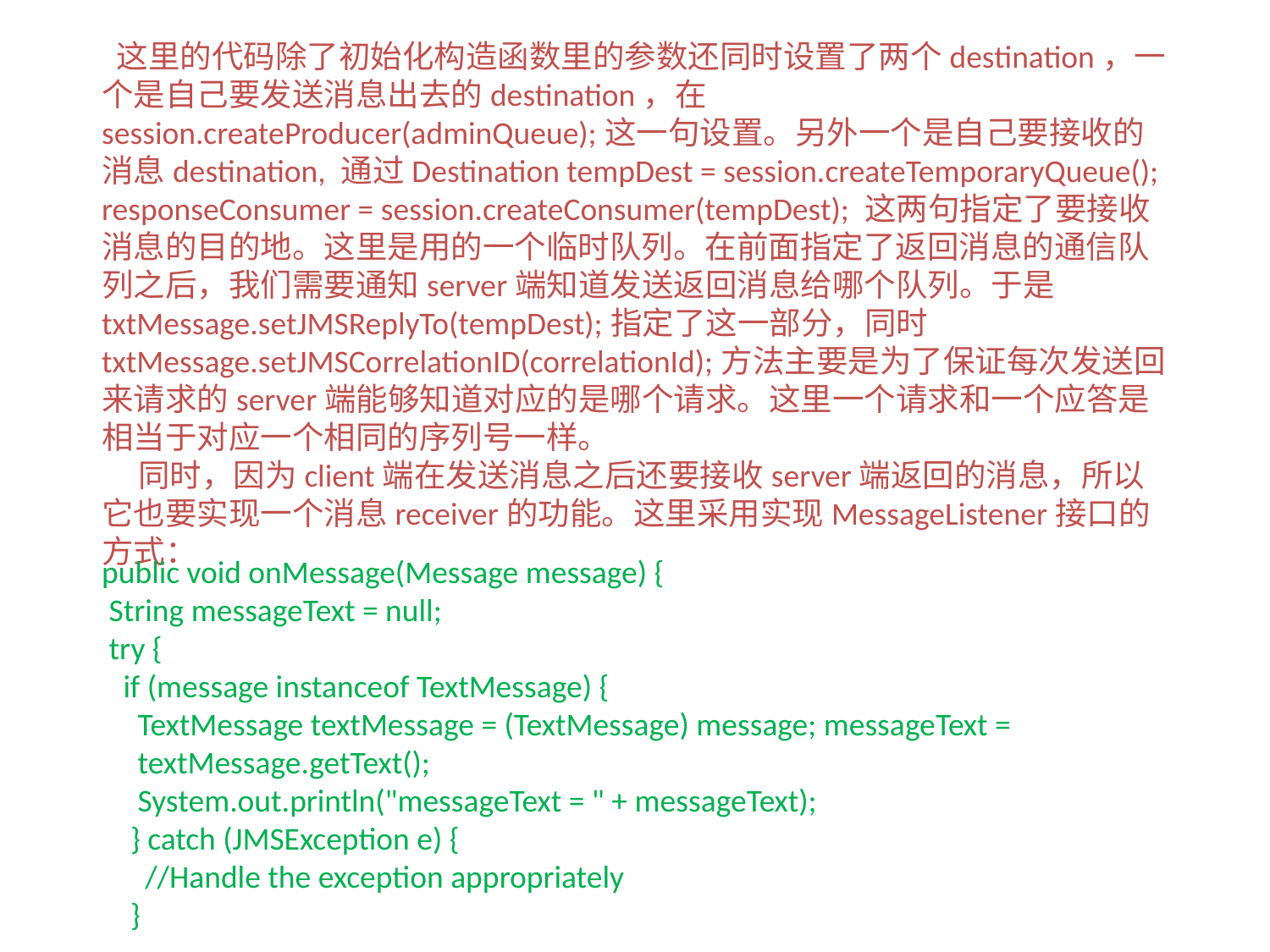

这里的代码除了初始化构造函数里的参数还同时设置了两个destination，一个是自己要发送消息出去的destination，在session.createProducer(adminQueue);这一句设置。另外一个是自己要接收的消息destination, 通过Destination tempDest = session.createTemporaryQueue(); responseConsumer = session.createConsumer(tempDest); 这两句指定了要接收消息的目的地。这里是用的一个临时队列。在前面指定了返回消息的通信队列之后，我们需要通知server端知道发送返回消息给哪个队列。于是txtMessage.setJMSReplyTo(tempDest);指定了这一部分，同时txtMessage.setJMSCorrelationID(correlationId);方法主要是为了保证每次发送回来请求的server端能够知道对应的是哪个请求。这里一个请求和一个应答是相当于对应一个相同的序列号一样。
    同时，因为client端在发送消息之后还要接收server端返回的消息，所以它也要实现一个消息receiver的功能。这里采用实现MessageListener接口的方式：
public void onMessage(Message message) {
 String messageText = null;
 try {
   if (message instanceof TextMessage) {
     TextMessage textMessage = (TextMessage) message; messageText =
     textMessage.getText();
     System.out.println("messageText = " + messageText);
    } catch (JMSException e) {
      //Handle the exception appropriately
    }